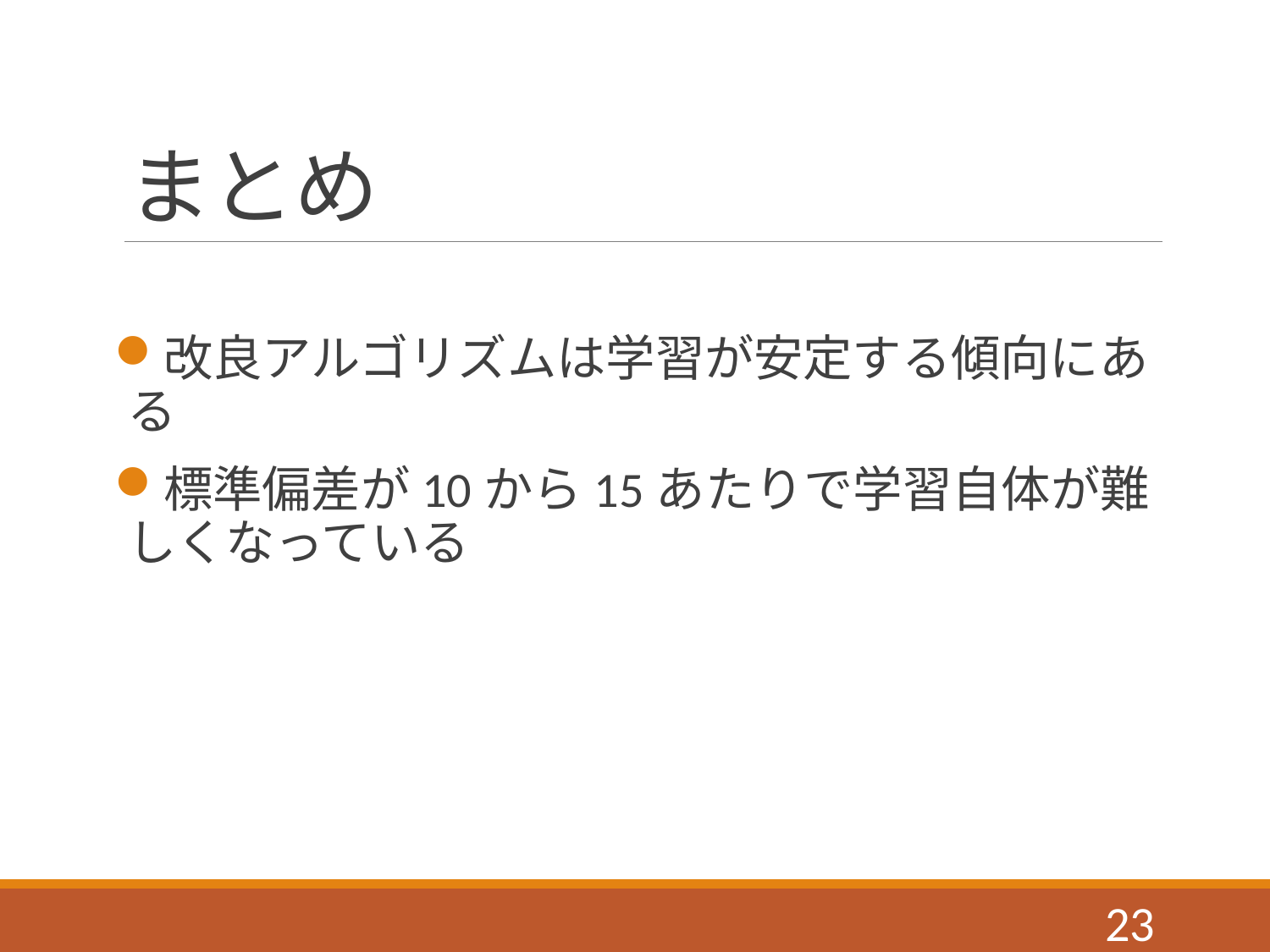

# まとめ
改良アルゴリズムは学習が安定する傾向にある
標準偏差が10から15あたりで学習自体が難しくなっている
23